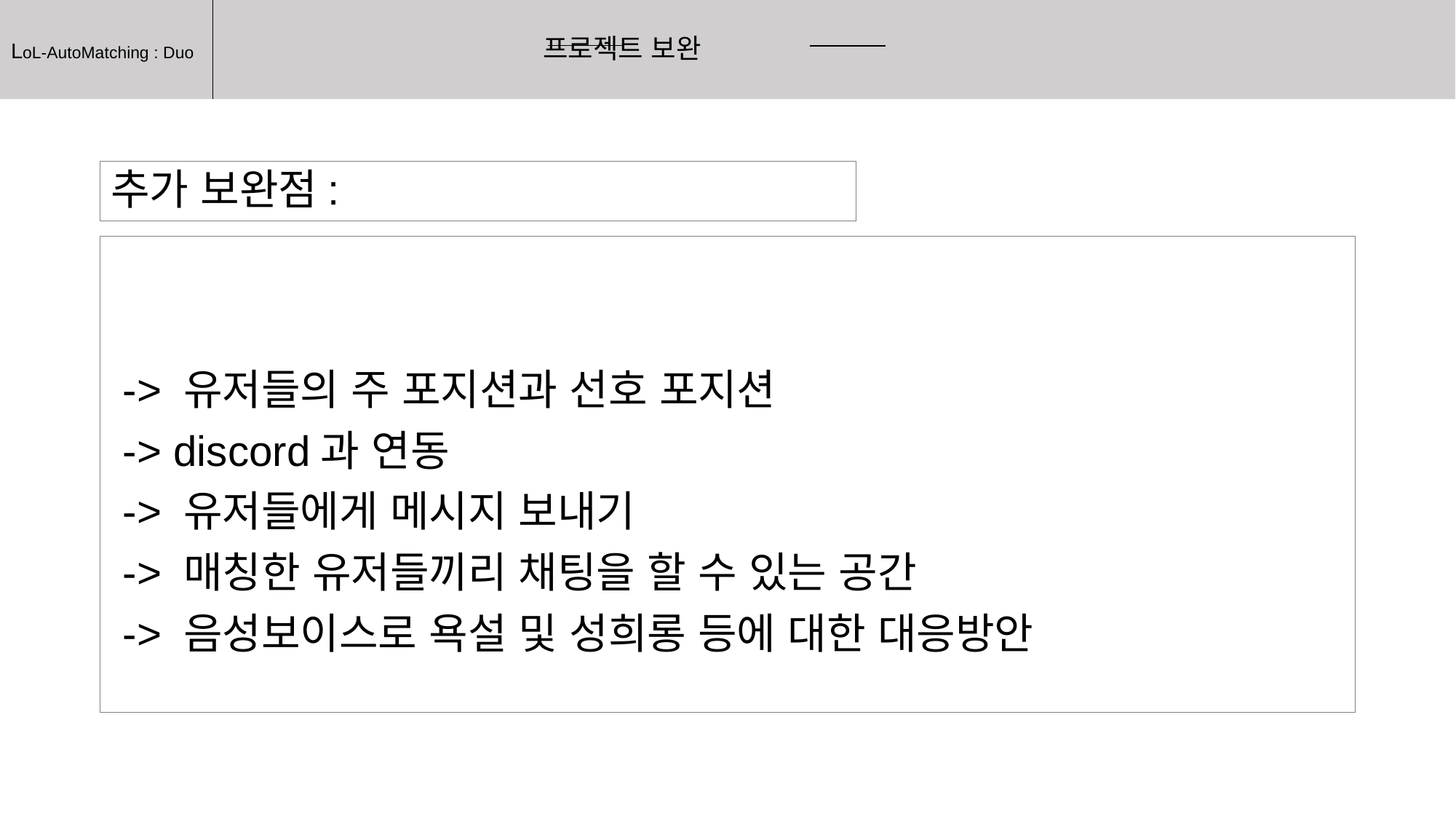

# LoL-AutoMatching : Duo                                                                         프로젝트 보완
추가 보완점:

 -> 유저들의 주 포지션과 선호 포지션
 -> discord과 연동
 -> 유저들에게 메시지 보내기
 -> 매칭한 유저들끼리 채팅을 할 수 있는 공간
 -> 음성보이스로 욕설 및 성희롱 등에 대한 대응방안